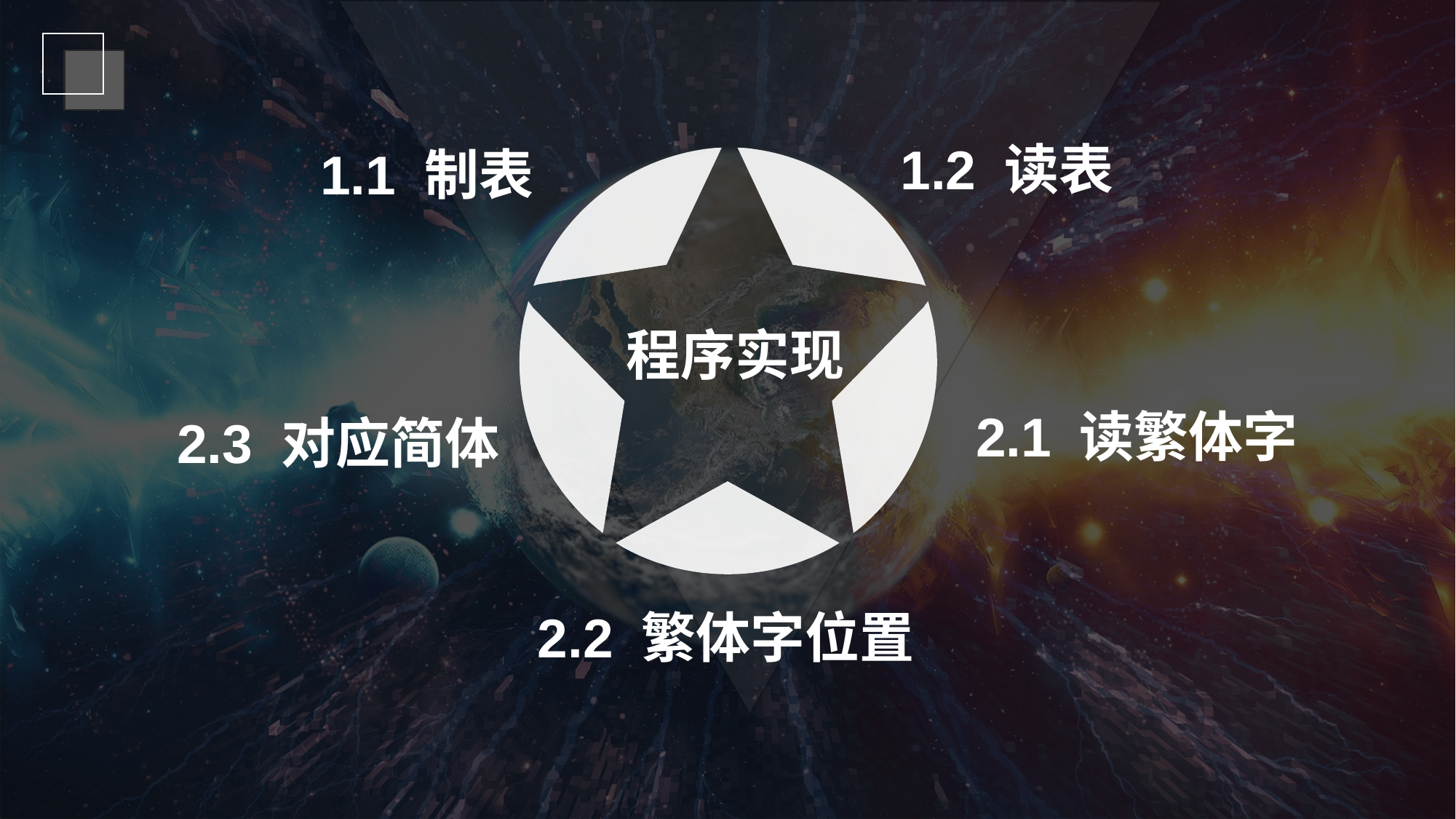

1.1 制表
1.2 读表

程序实现
2.3 对应简体
2.1 读繁体字

2.2 繁体字位置